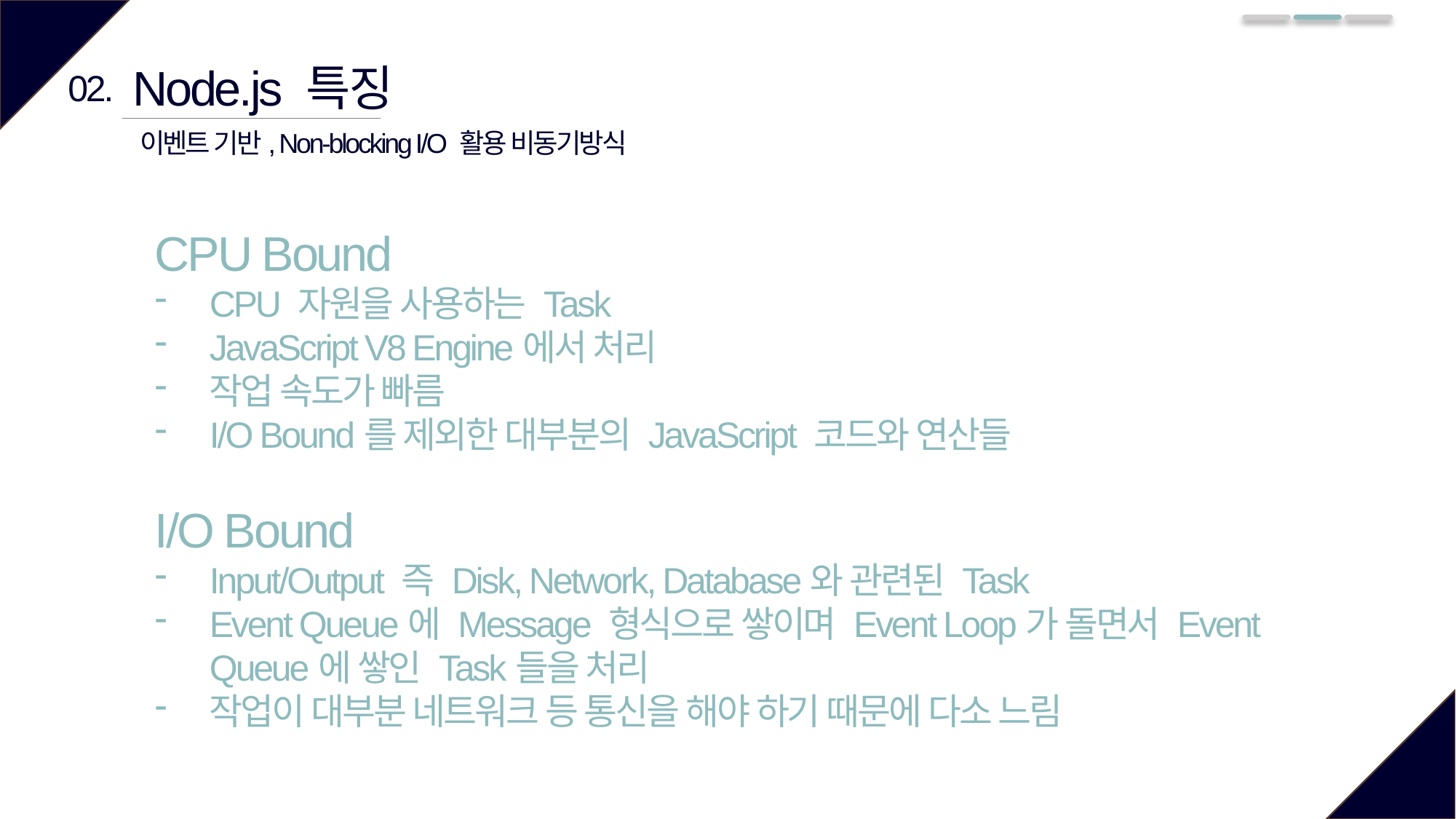

Node.js 특징
02.
이벤트 기반, Non-blocking I/O 활용 비동기방식
CPU Bound
CPU 자원을 사용하는 Task
JavaScript V8 Engine에서 처리
작업 속도가 빠름
I/O Bound를 제외한 대부분의 JavaScript 코드와 연산들

I/O Bound
Input/Output 즉 Disk, Network, Database와 관련된 Task
Event Queue에 Message 형식으로 쌓이며 Event Loop가 돌면서 Event Queue에 쌓인 Task들을 처리
작업이 대부분 네트워크 등 통신을 해야 하기 때문에 다소 느림